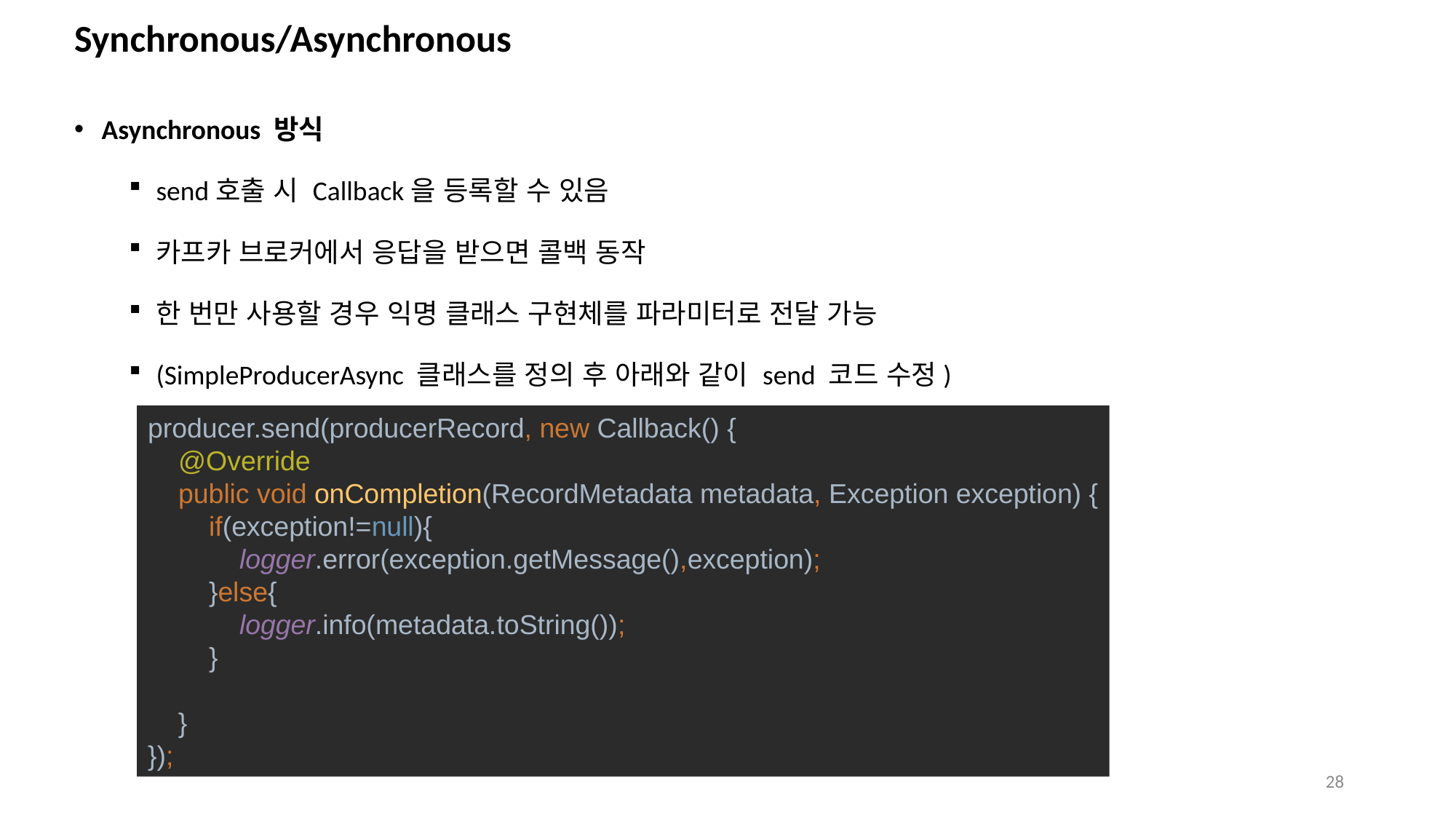

# Synchronous/Asynchronous
Asynchronous 방식
send호출 시 Callback을 등록할 수 있음
카프카 브로커에서 응답을 받으면 콜백 동작
한 번만 사용할 경우 익명 클래스 구현체를 파라미터로 전달 가능
(SimpleProducerAsync 클래스를 정의 후 아래와 같이 send 코드 수정)

producer.send(producerRecord, new Callback() {
    @Override
    public void onCompletion(RecordMetadata metadata, Exception exception) {
        if(exception!=null){
            logger.error(exception.getMessage(),exception);
        }else{
            logger.info(metadata.toString());
        }
    }
});
28